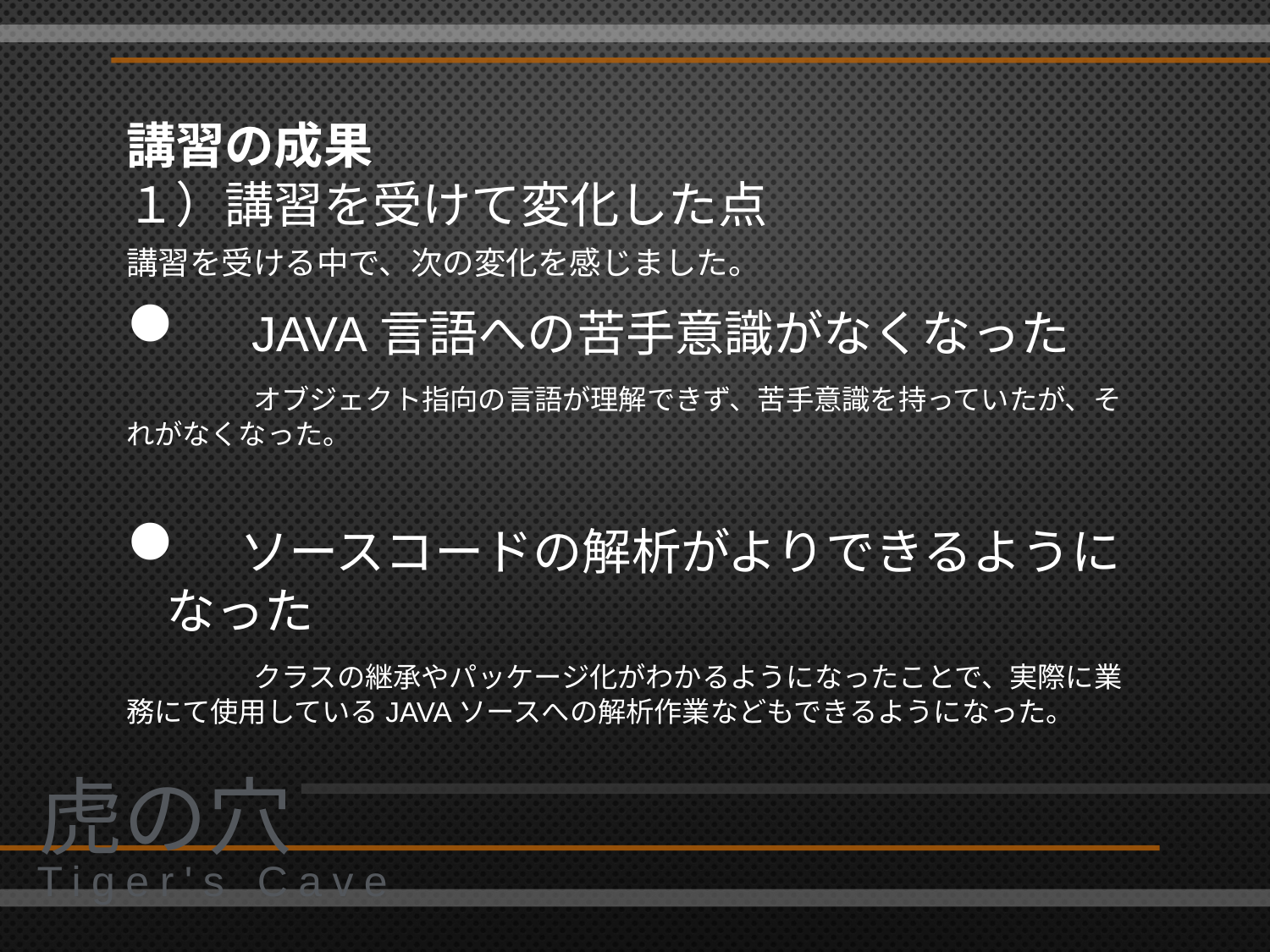

# 講習の成果 １）講習を受けて変化した点
講習を受ける中で、次の変化を感じました。
　JAVA言語への苦手意識がなくなった
	オブジェクト指向の言語が理解できず、苦手意識を持っていたが、それがなくなった。

　ソースコードの解析がよりできるようになった
	クラスの継承やパッケージ化がわかるようになったことで、実際に業務にて使用しているJAVAソースへの解析作業などもできるようになった。
虎の穴
Tiger's Cave